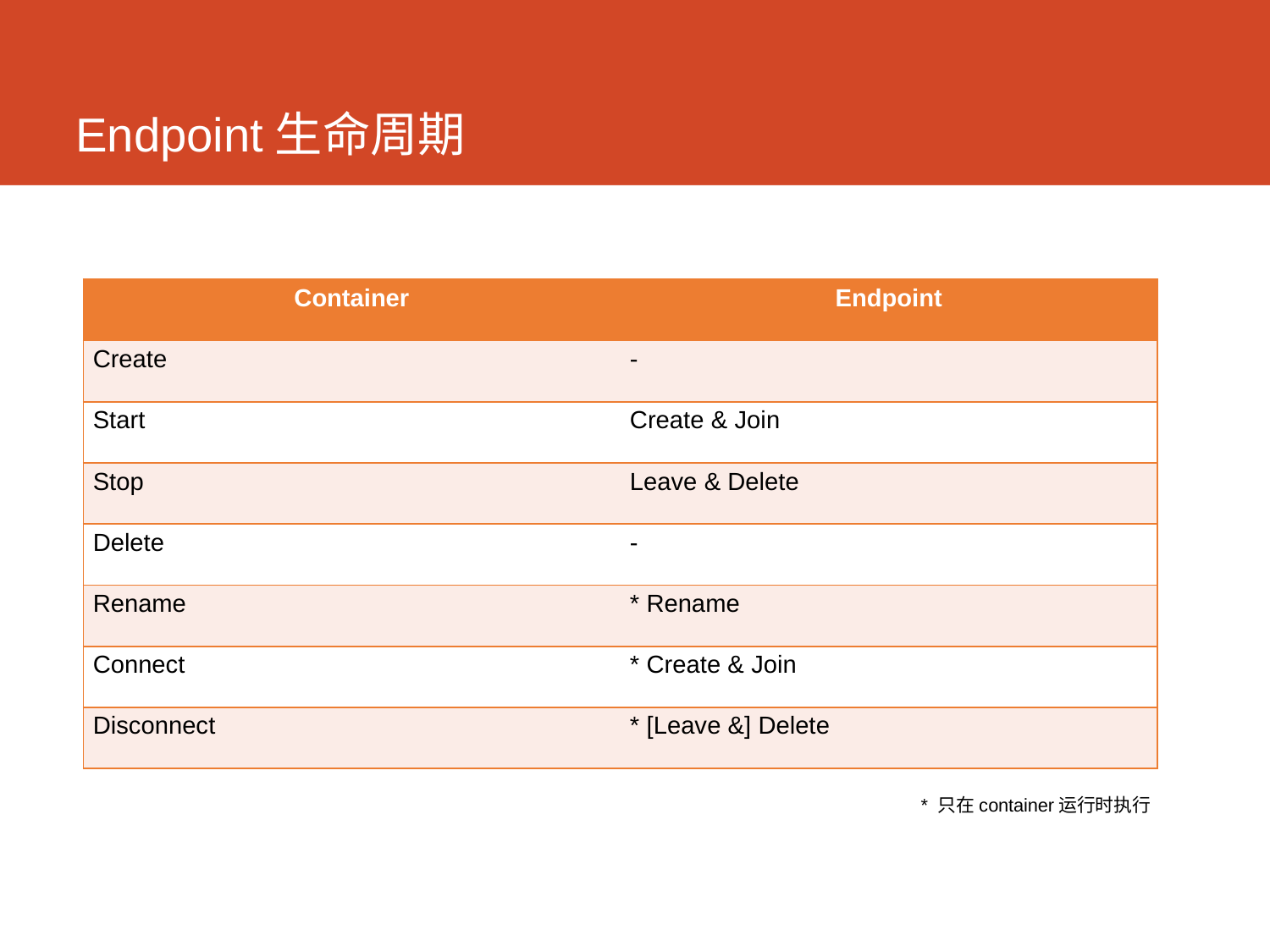

# Endpoint生命周期
| Container | Endpoint |
| --- | --- |
| Create | - |
| Start | Create & Join |
| Stop | Leave & Delete |
| Delete | - |
| Rename | \* Rename |
| Connect | \* Create & Join |
| Disconnect | \* [Leave &] Delete |
* 只在container运行时执行